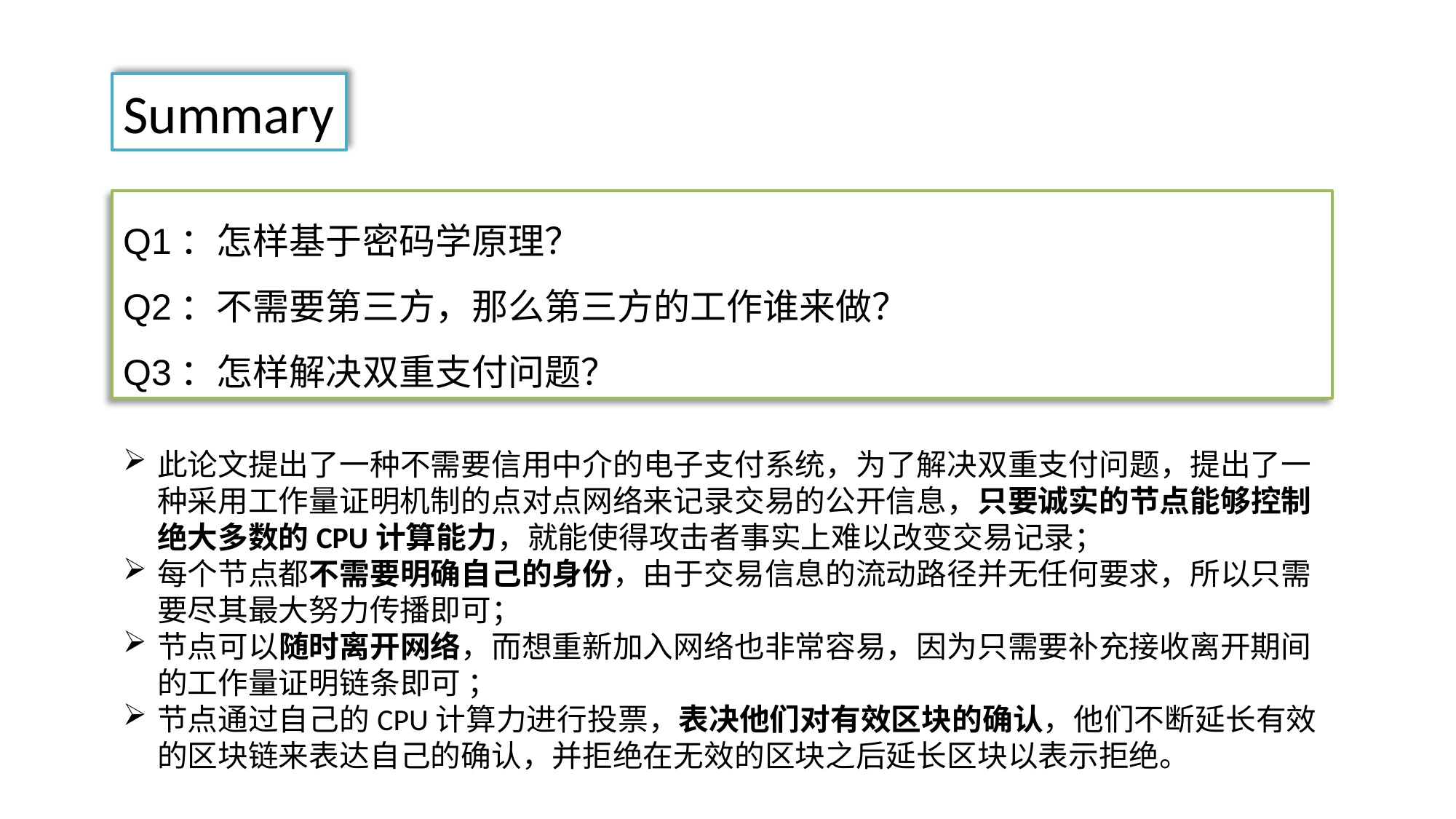

Summary
Q1：怎样基于密码学原理？
Q2：不需要第三方，那么第三方的工作谁来做？
Q3：怎样解决双重支付问题？
此论文提出了一种不需要信用中介的电子支付系统，为了解决双重支付问题，提出了一种采用工作量证明机制的点对点网络来记录交易的公开信息，只要诚实的节点能够控制绝大多数的CPU计算能力，就能使得攻击者事实上难以改变交易记录；
每个节点都不需要明确自己的身份，由于交易信息的流动路径并无任何要求，所以只需要尽其最大努力传播即可；
节点可以随时离开网络，而想重新加入网络也非常容易，因为只需要补充接收离开期间的工作量证明链条即可 ；
节点通过自己的CPU计算力进行投票，表决他们对有效区块的确认，他们不断延长有效的区块链来表达自己的确认，并拒绝在无效的区块之后延长区块以表示拒绝。